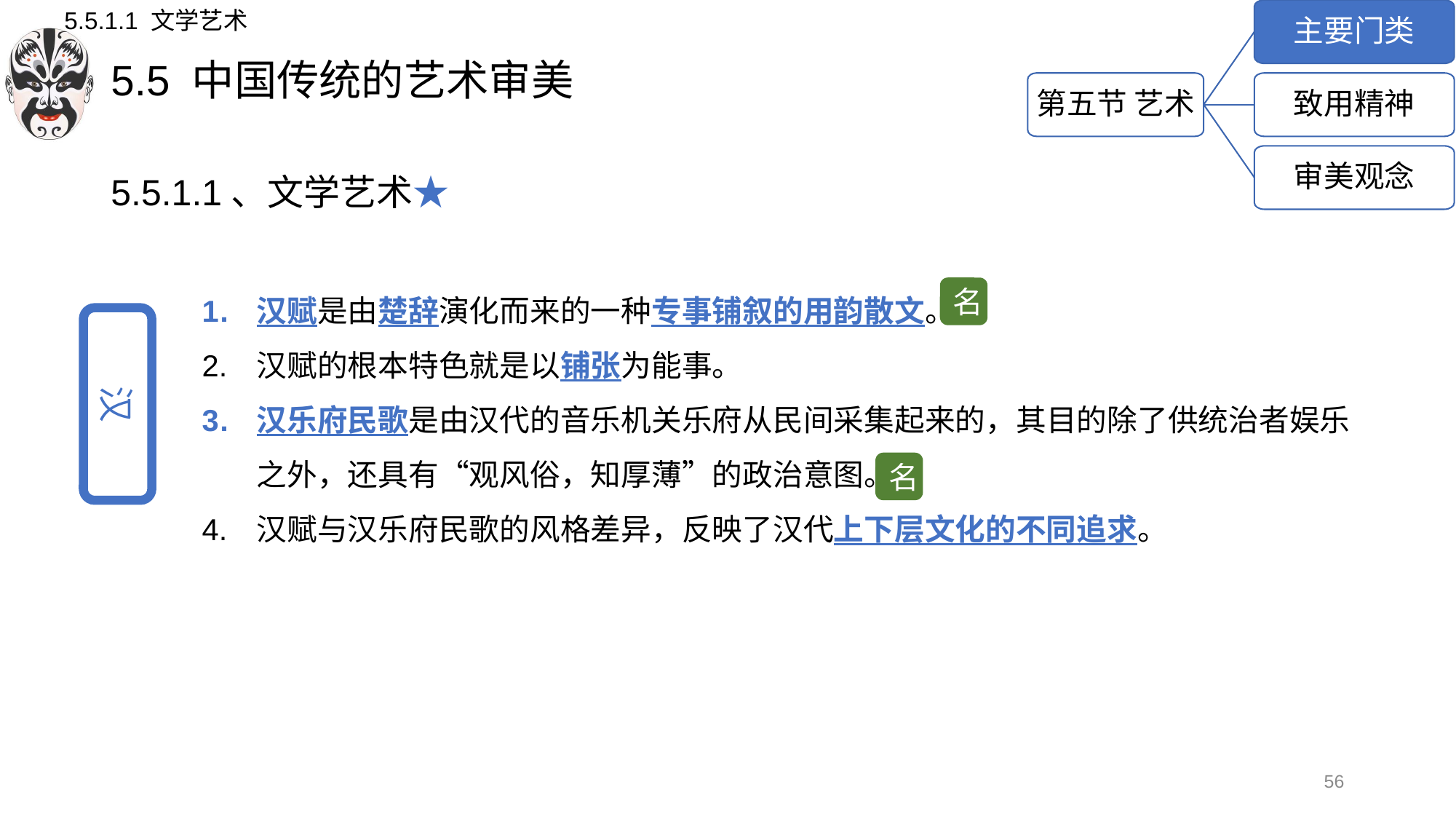

5.5.1.1 文学艺术
主要门类
# 5.5 中国传统的艺术审美

第五节 艺术
致用精神

5.5.1.1、文学艺术★
审美观念
汉赋是由楚辞演化而来的一种专事铺叙的用韵散文。
汉赋的根本特色就是以铺张为能事。
汉乐府民歌是由汉代的音乐机关乐府从民间采集起来的，其目的除了供统治者娱乐之外，还具有“观风俗，知厚薄”的政治意图。
汉赋与汉乐府民歌的风格差异，反映了汉代上下层文化的不同追求。
名
汉
名
56